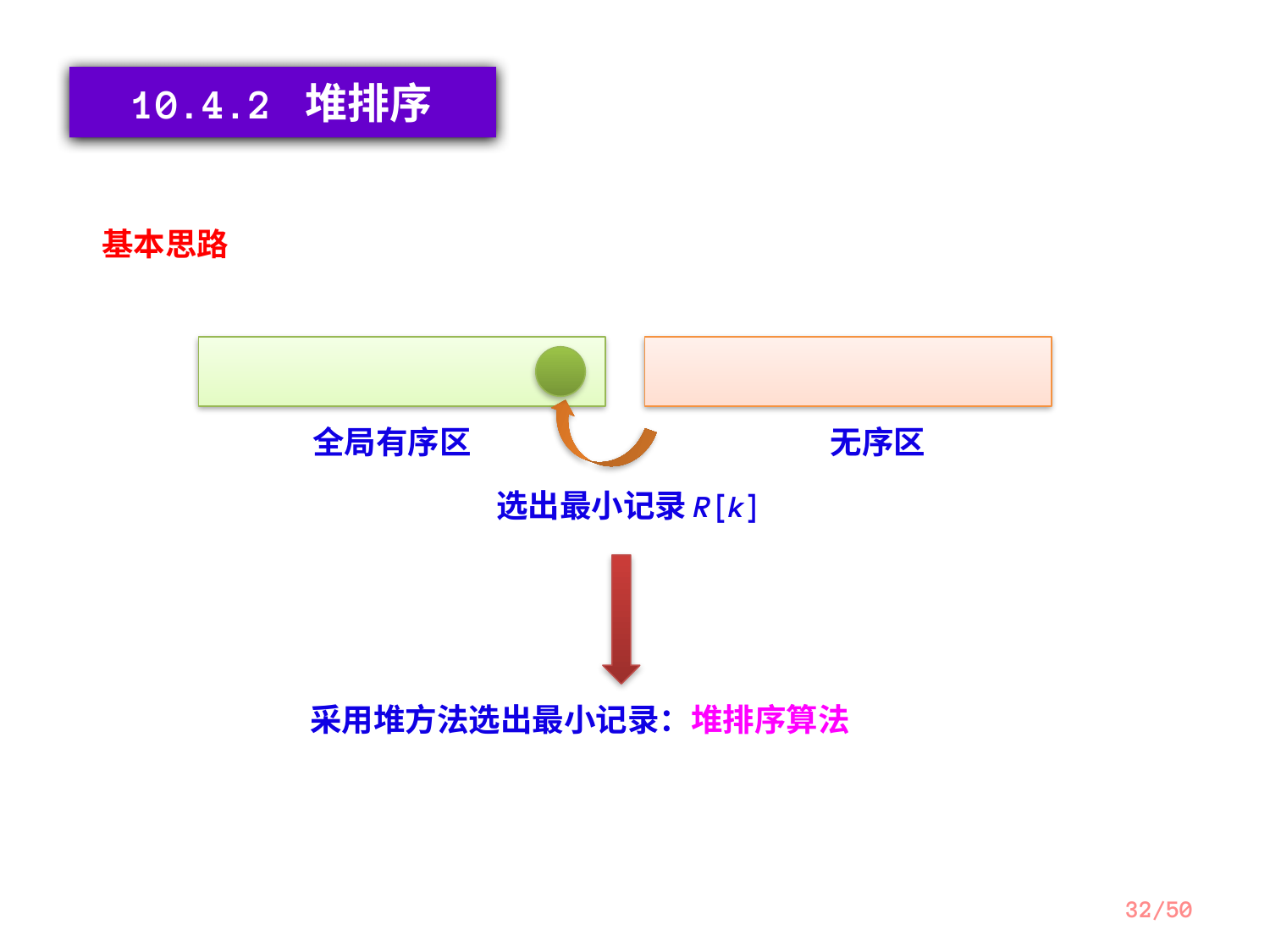

10.4.2 堆排序
基本思路

选出最小记录R[k]
全局有序区
无序区

采用堆方法选出最小记录：堆排序算法
32/50